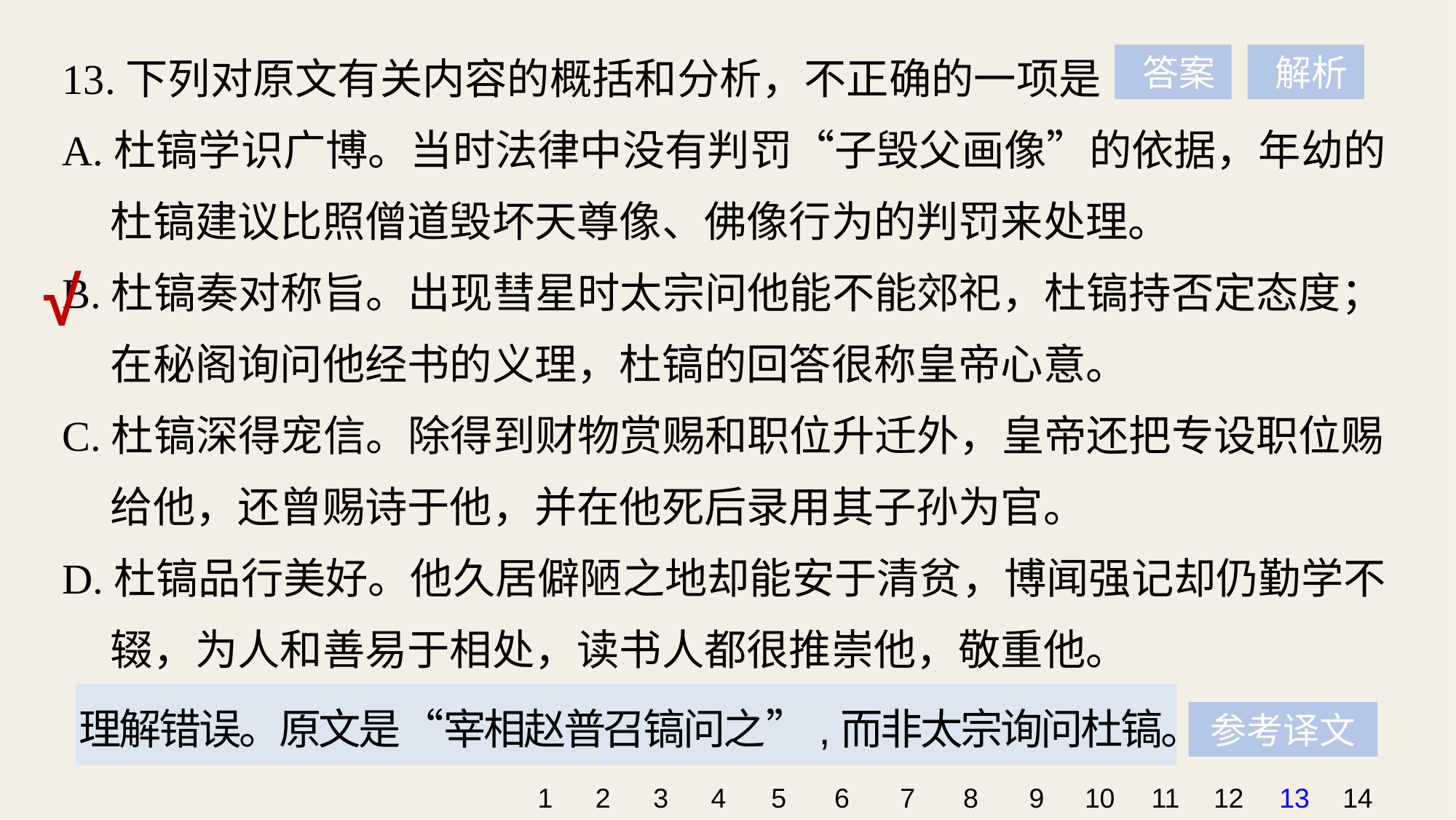

13.下列对原文有关内容的概括和分析，不正确的一项是
A.杜镐学识广博。当时法律中没有判罚“子毁父画像”的依据，年幼的
    杜镐建议比照僧道毁坏天尊像、佛像行为的判罚来处理。
B.杜镐奏对称旨。出现彗星时太宗问他能不能郊祀，杜镐持否定态度；
    在秘阁询问他经书的义理，杜镐的回答很称皇帝心意。
C.杜镐深得宠信。除得到财物赏赐和职位升迁外，皇帝还把专设职位赐
    给他，还曾赐诗于他，并在他死后录用其子孙为官。
D.杜镐品行美好。他久居僻陋之地却能安于清贫，博闻强记却仍勤学不
    辍，为人和善易于相处，读书人都很推崇他，敬重他。
 答案
 解析
√
理解错误。原文是“宰相赵普召镐问之”,而非太宗询问杜镐。

参考译文
1
2
3
4
5
6
7
8
9
10
11
12
13
14